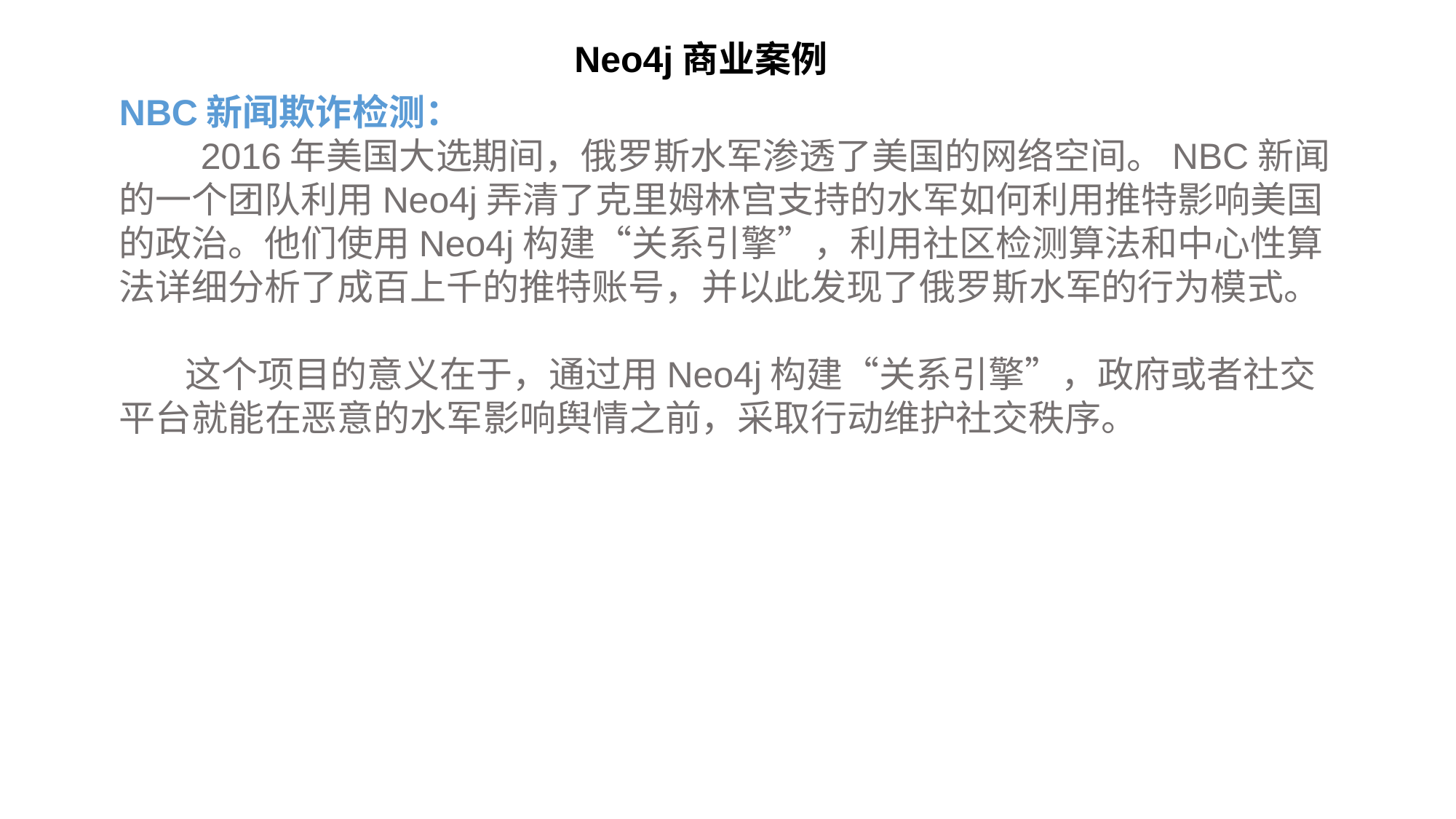

Neo4j商业案例
NBC新闻欺诈检测：
        2016年美国大选期间，俄罗斯水军渗透了美国的网络空间。NBC新闻的一个团队利用Neo4j弄清了克里姆林宫支持的水军如何利用推特影响美国的政治。他们使用Neo4j构建“关系引擎”，利用社区检测算法和中心性算法详细分析了成百上千的推特账号，并以此发现了俄罗斯水军的行为模式。

       这个项目的意义在于，通过用Neo4j构建“关系引擎”，政府或者社交平台就能在恶意的水军影响舆情之前，采取行动维护社交秩序。